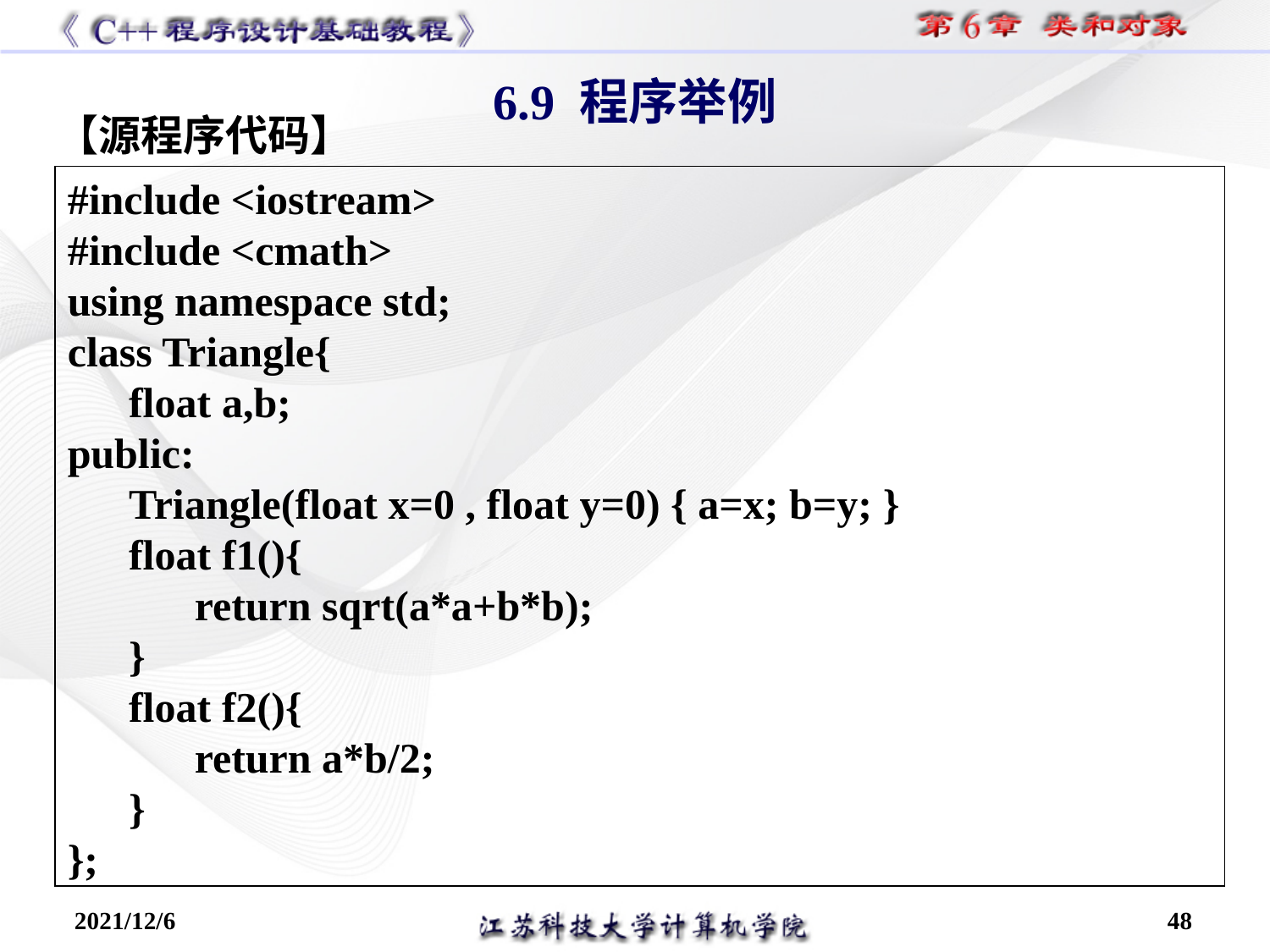

6.9 程序举例
【源程序代码】
#include <iostream>
#include <cmath>
using namespace std;
class Triangle{
float a,b;
public:
Triangle(float x=0 , float y=0) { a=x; b=y; }
float f1(){
return sqrt(a*a+b*b);
}
float f2(){
return a*b/2;
}
};